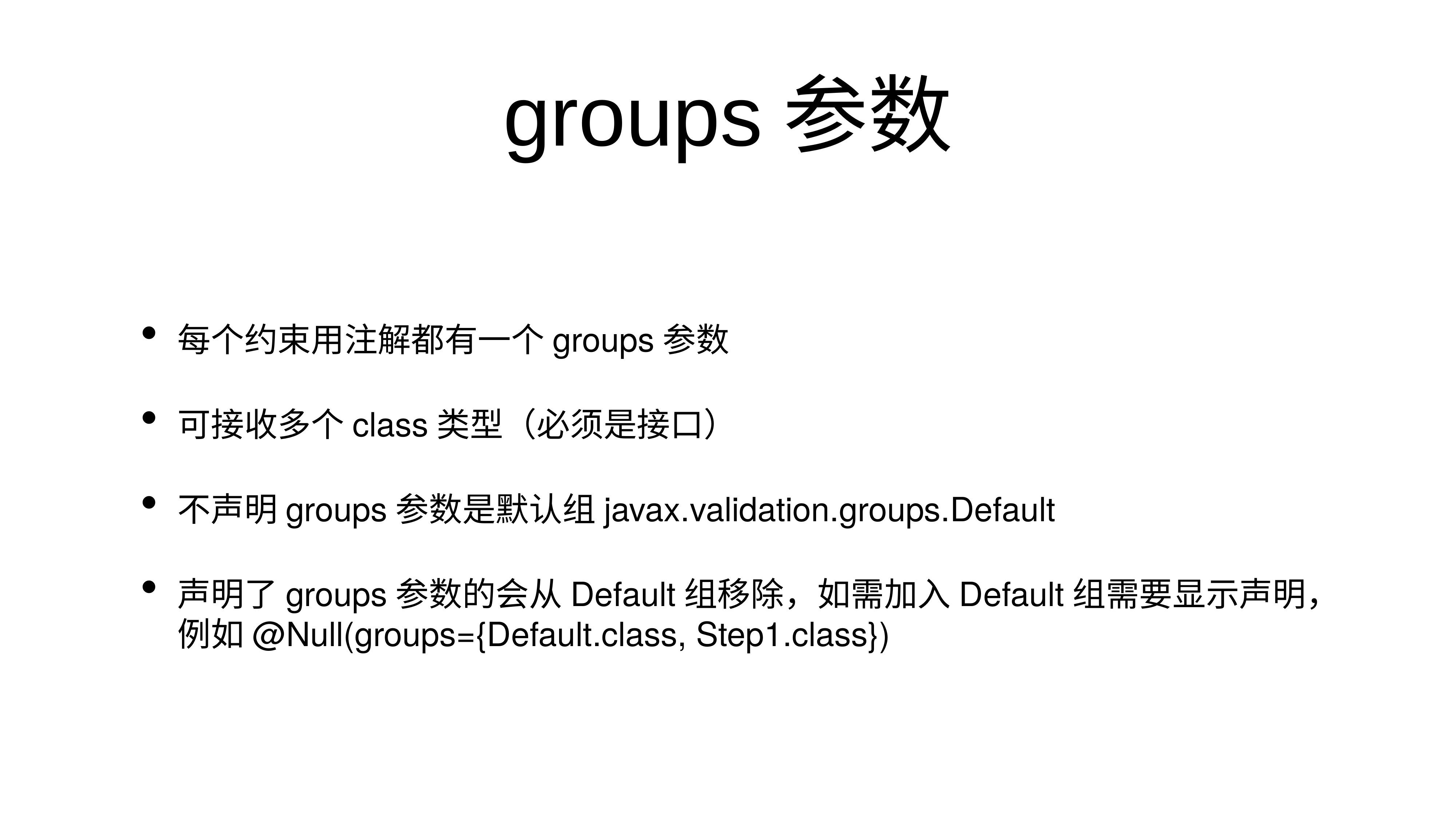

# groups参数
每个约束用注解都有一个groups参数
可接收多个class类型（必须是接口）
不声明groups参数是默认组javax.validation.groups.Default
声明了groups参数的会从Default组移除，如需加入Default组需要显示声明，例如@Null(groups={Default.class, Step1.class})